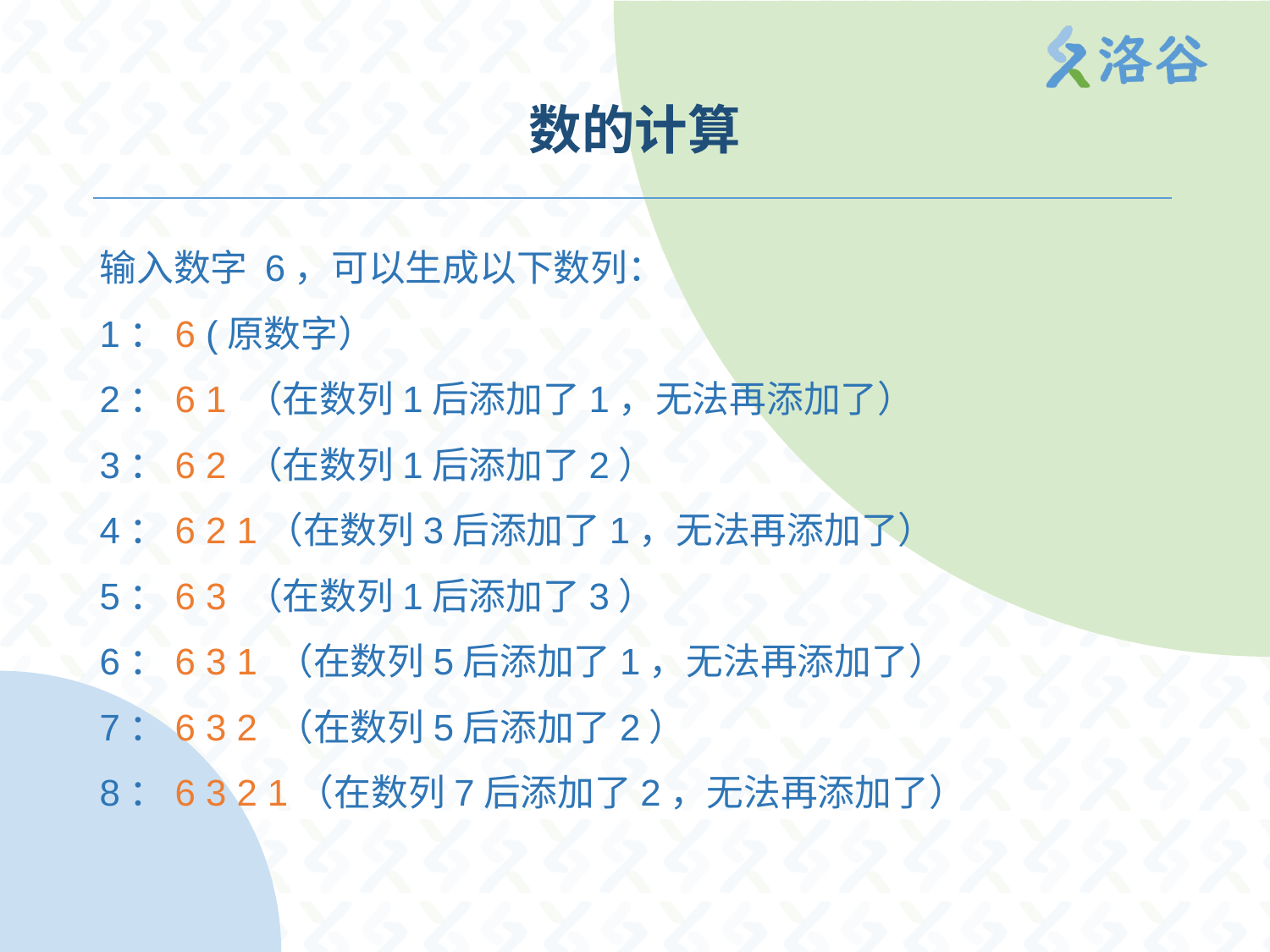

# 数的计算
输入数字 6，可以生成以下数列：
1：6 (原数字）
2：6 1 （在数列1后添加了1，无法再添加了）
3：6 2 （在数列1后添加了2）
4：6 2 1（在数列3后添加了1，无法再添加了）
5：6 3 （在数列1后添加了3）
6：6 3 1 （在数列5后添加了1，无法再添加了）
7：6 3 2 （在数列5后添加了2）
8：6 3 2 1（在数列7后添加了2，无法再添加了）